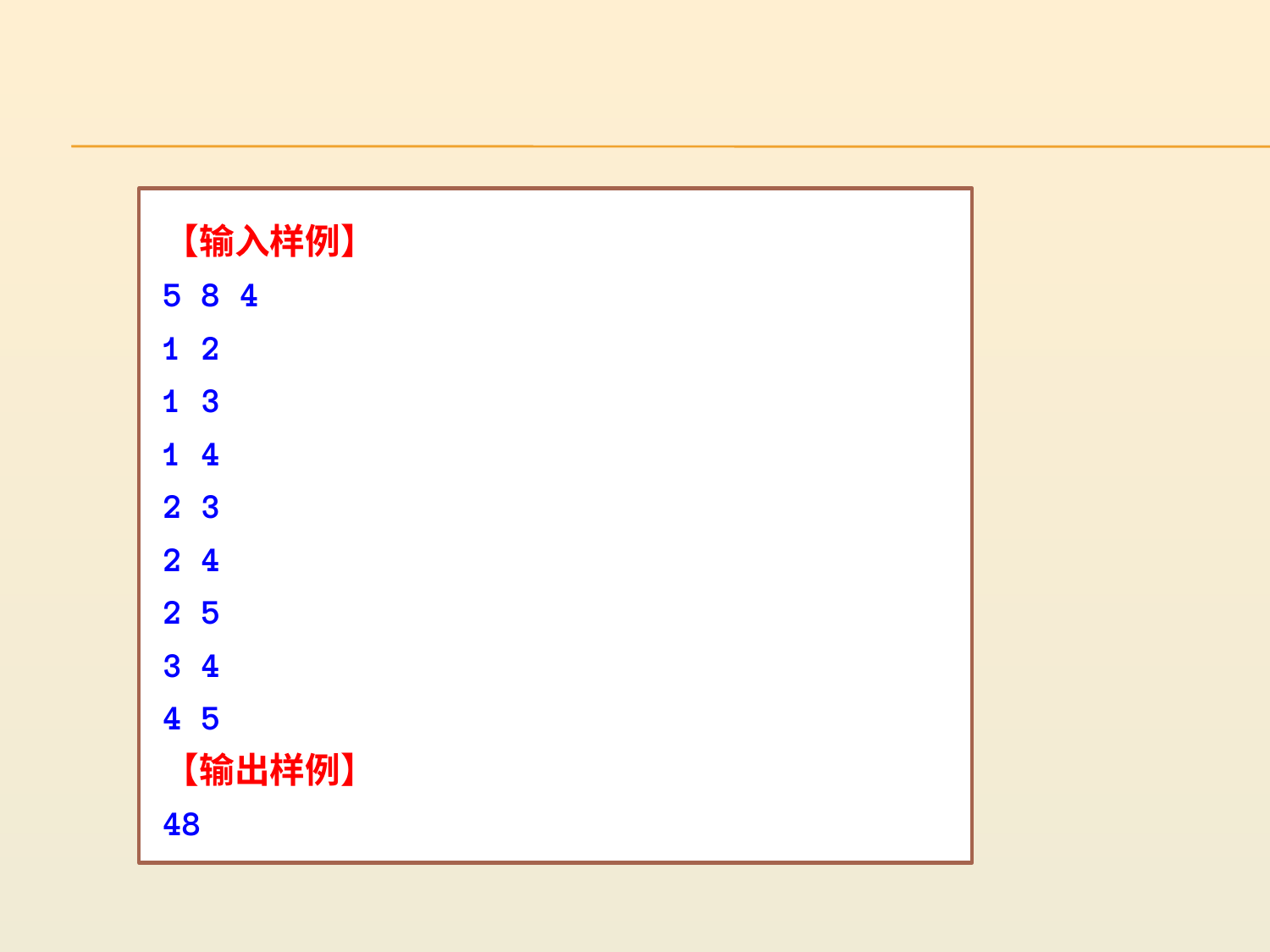

【输入样例】
5 8 4
1 2
1 3
1 4
2 3
2 4
2 5
3 4
4 5
【输出样例】
48